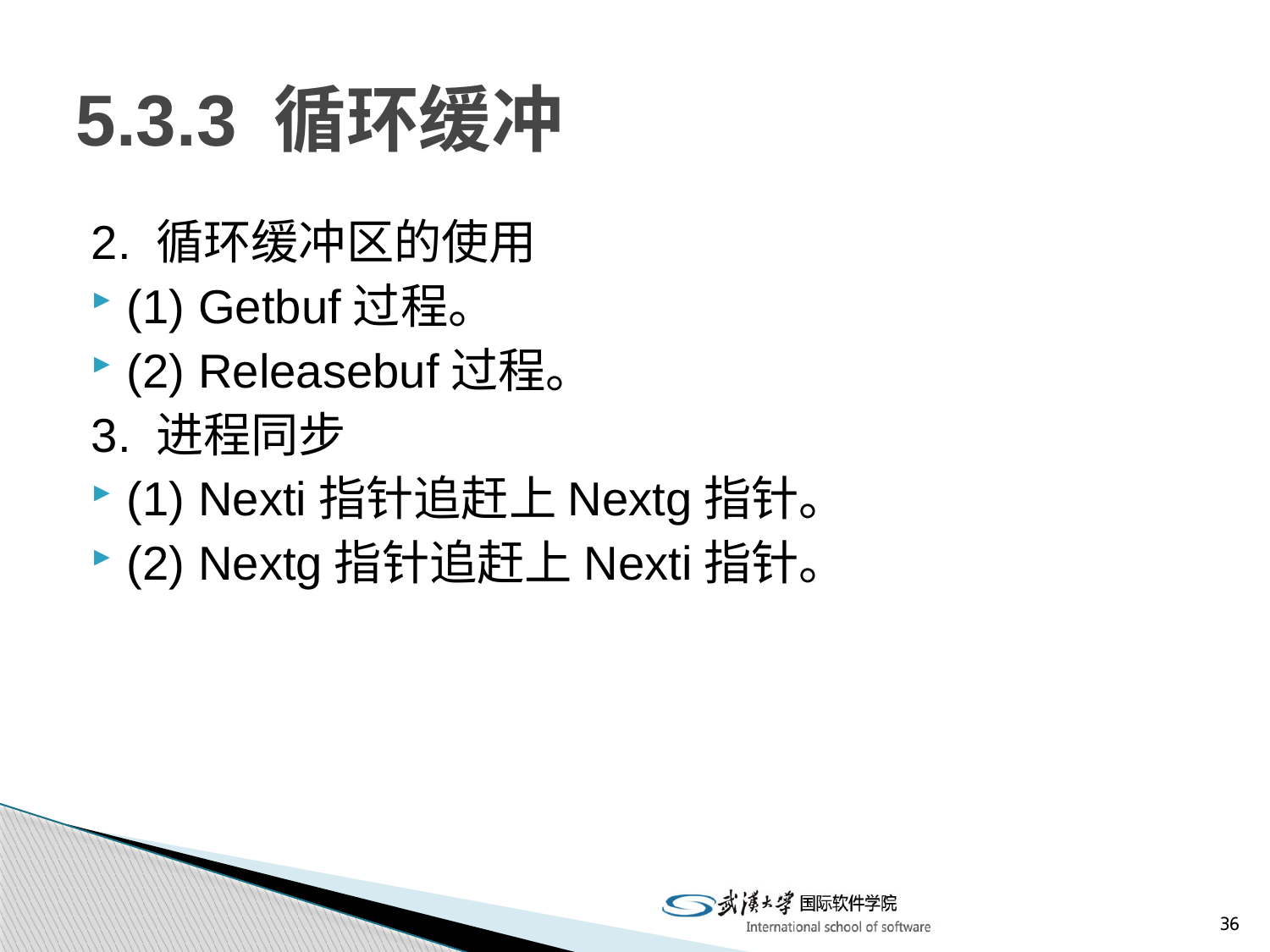

# 5.3.3 循环缓冲
2. 循环缓冲区的使用
(1) Getbuf过程。
(2) Releasebuf过程。
3. 进程同步
(1) Nexti指针追赶上Nextg指针。
(2) Nextg指针追赶上Nexti指针。

36